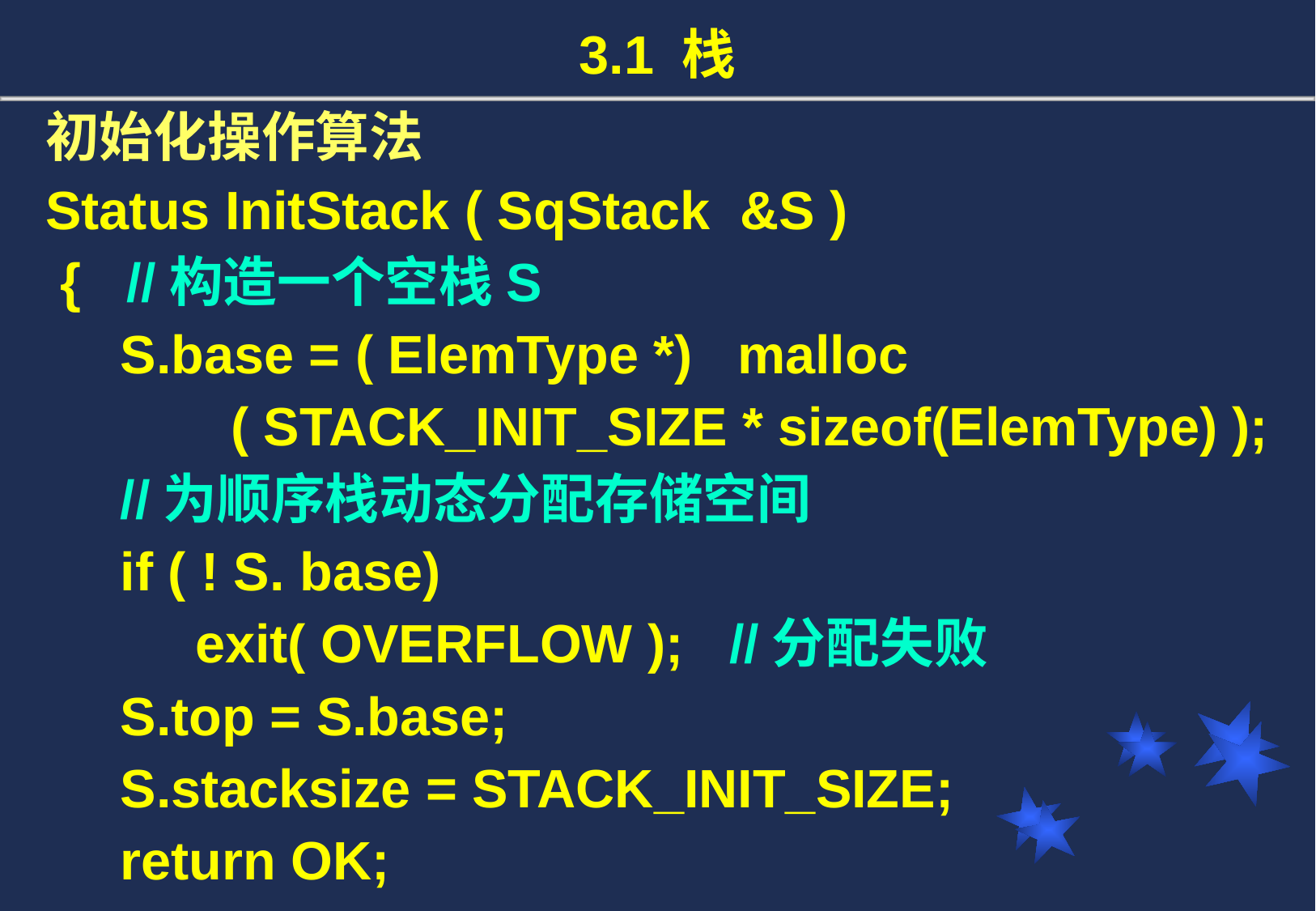

# 3.1 栈
初始化操作算法
Status InitStack ( SqStack  &S )
 {   //构造一个空栈S
     S.base = ( ElemType *)   malloc
 ( STACK_INIT_SIZE * sizeof(ElemType) );
     //为顺序栈动态分配存储空间
     if ( ! S. base)
          exit( OVERFLOW );   //分配失败
     S.top = S.base;
     S.stacksize = STACK_INIT_SIZE;
     return OK;
}  // InitStack